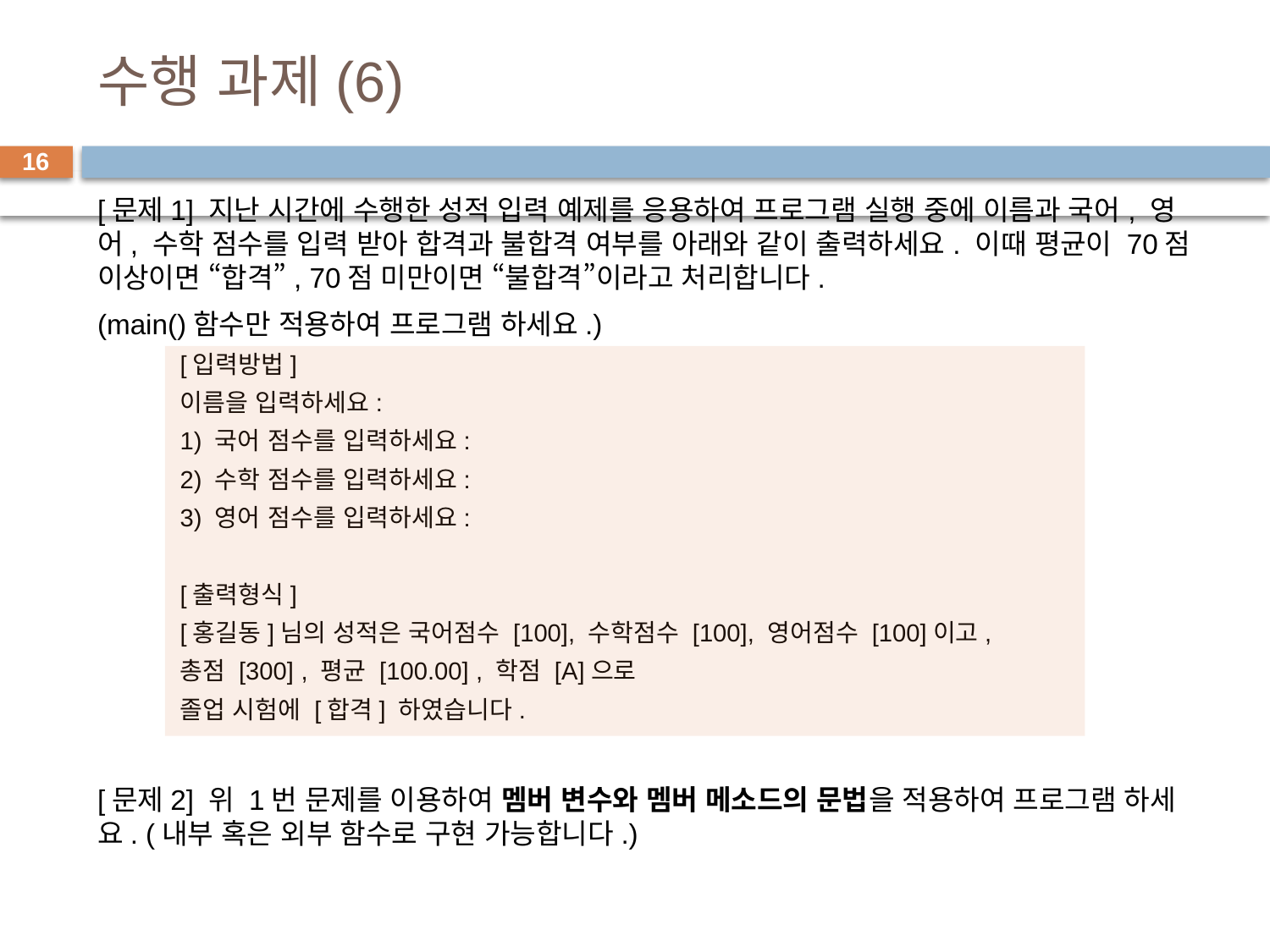

# 수행 과제(6)
16
[문제1] 지난 시간에 수행한 성적 입력 예제를 응용하여 프로그램 실행 중에 이름과 국어, 영어, 수학 점수를 입력 받아 합격과 불합격 여부를 아래와 같이 출력하세요. 이때 평균이 70점 이상이면 “합격”, 70점 미만이면 “불합격”이라고 처리합니다.
(main()함수만 적용하여 프로그램 하세요.)
[입력방법]
이름을 입력하세요:
1) 국어 점수를 입력하세요:
2) 수학 점수를 입력하세요:
3) 영어 점수를 입력하세요:

[출력형식]
[홍길동]님의 성적은 국어점수 [100], 수학점수 [100], 영어점수 [100]이고,
총점 [300] , 평균 [100.00] , 학점 [A]으로
졸업 시험에 [합격] 하였습니다.

[문제2] 위 1번 문제를 이용하여 멤버 변수와 멤버 메소드의 문법을 적용하여 프로그램 하세요. (내부 혹은 외부 함수로 구현 가능합니다.)